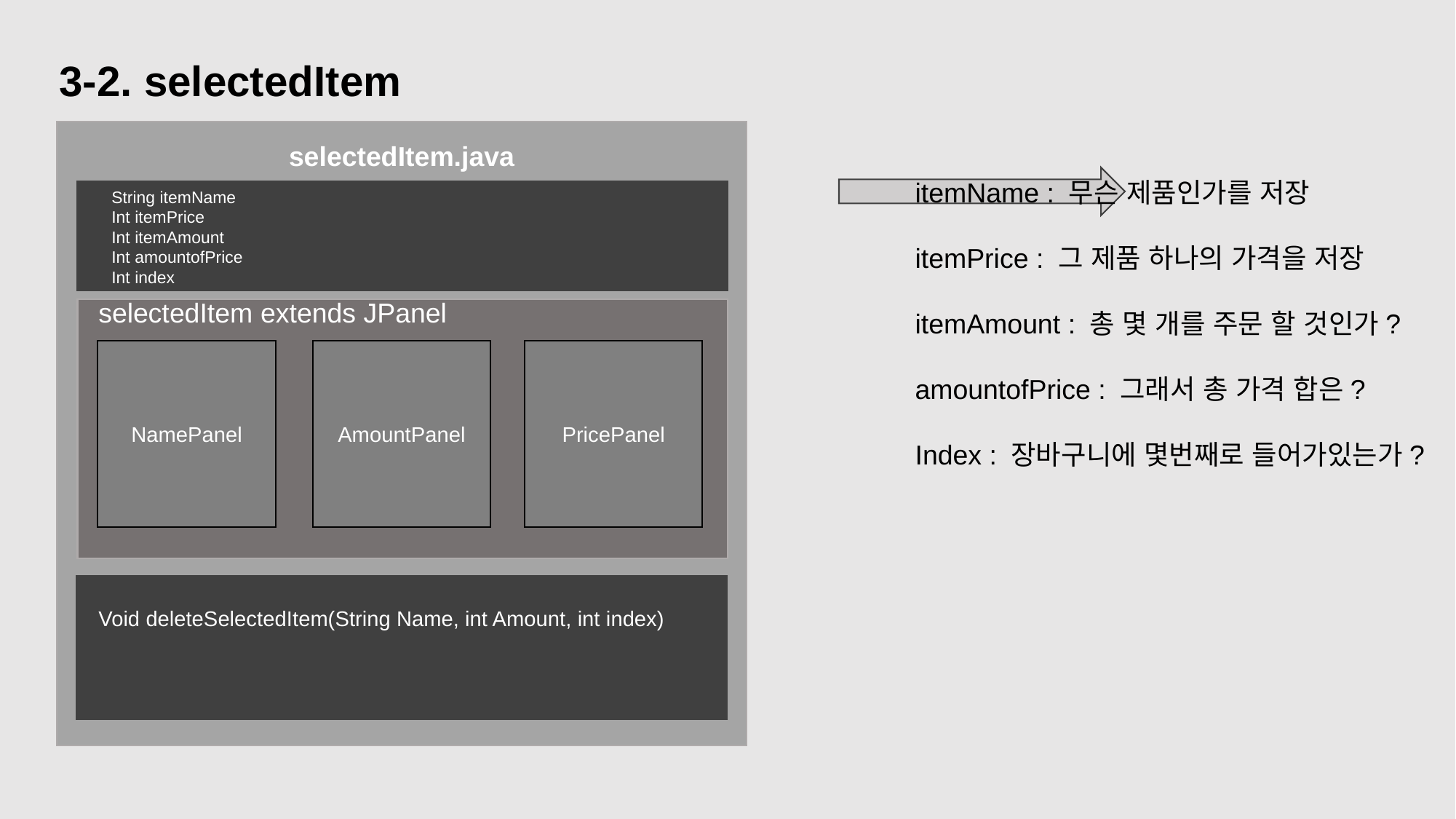

3-2. selectedItem
selectedItem.java

selectedItem extends JPanel

NamePanel
AmountPanel
PricePanel

itemName : 무슨 제품인가를 저장

itemPrice : 그 제품 하나의 가격을 저장

itemAmount : 총 몇 개를 주문 할 것인가?

amountofPrice : 그래서 총 가격 합은?

Index : 장바구니에 몇번째로 들어가있는가?

String itemName
Int itemPrice
Int itemAmount
Int amountofPrice
Int index

Void deleteSelectedItem(String Name, int Amount, int index)